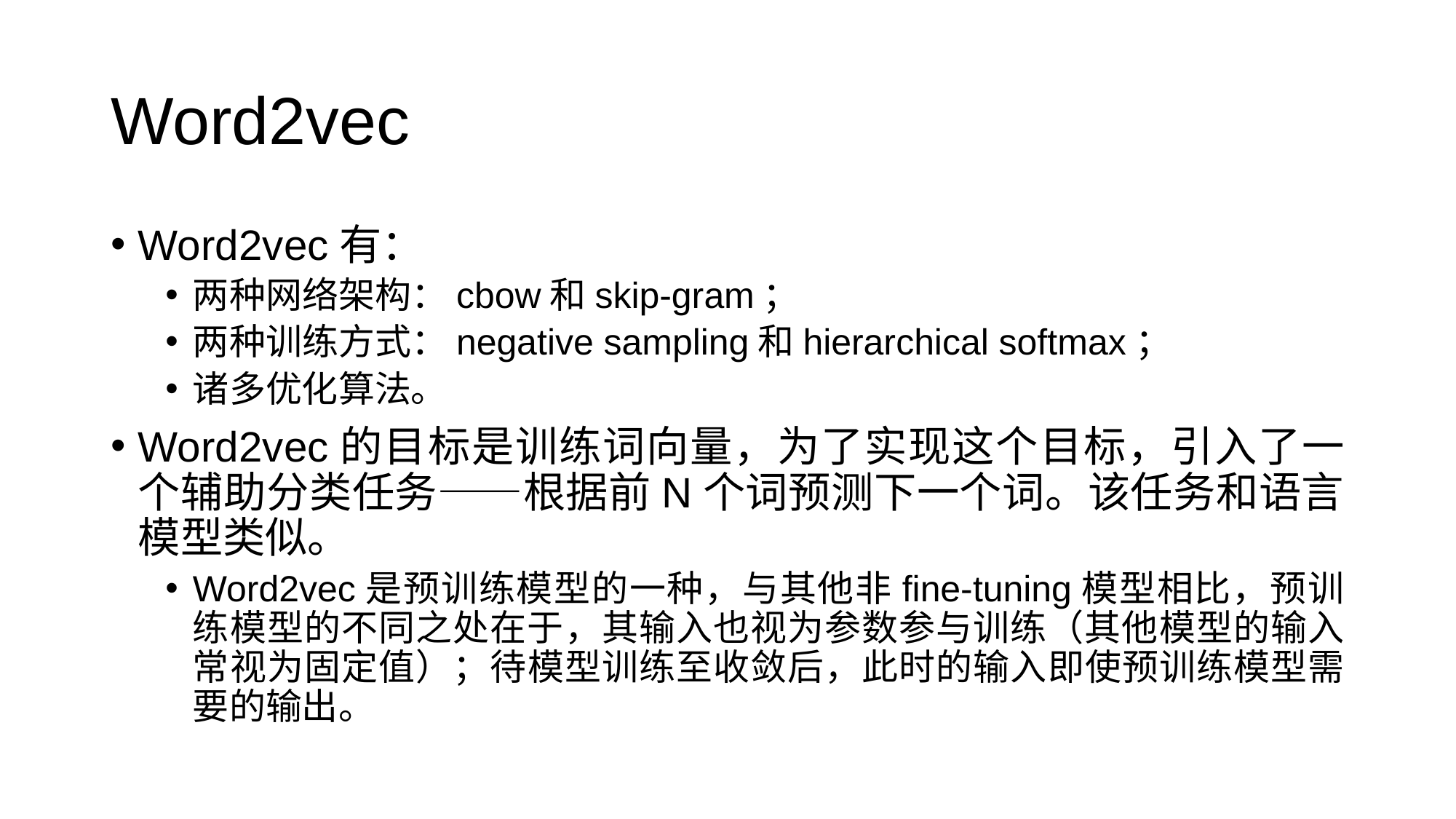

# Word2vec
Word2vec有：
两种网络架构：cbow和skip-gram；
两种训练方式：negative sampling和hierarchical softmax；
诸多优化算法。
Word2vec的目标是训练词向量，为了实现这个目标，引入了一个辅助分类任务——根据前N个词预测下一个词。该任务和语言模型类似。
Word2vec是预训练模型的一种，与其他非fine-tuning模型相比，预训练模型的不同之处在于，其输入也视为参数参与训练（其他模型的输入常视为固定值）；待模型训练至收敛后，此时的输入即使预训练模型需要的输出。